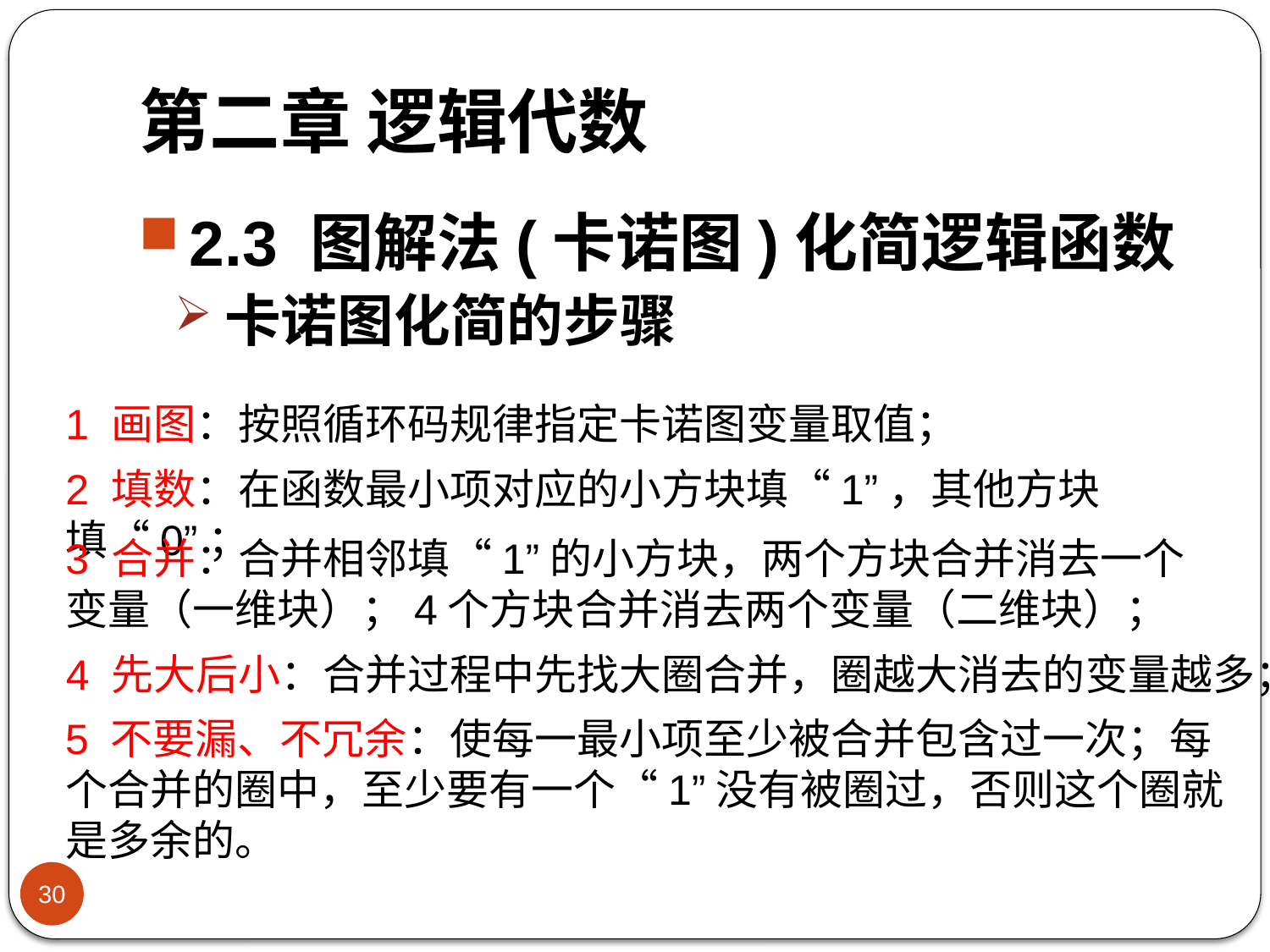

# 第二章 逻辑代数
2.3 图解法(卡诺图)化简逻辑函数
卡诺图化简的步骤
1 画图：按照循环码规律指定卡诺图变量取值；
2 填数：在函数最小项对应的小方块填“1”，其他方块填“0”；
3 合并：合并相邻填“1”的小方块，两个方块合并消去一个变量（一维块）；4个方块合并消去两个变量（二维块）；
4 先大后小：合并过程中先找大圈合并，圈越大消去的变量越多；
5 不要漏、不冗余：使每一最小项至少被合并包含过一次；每个合并的圈中，至少要有一个“1”没有被圈过，否则这个圈就是多余的。
30